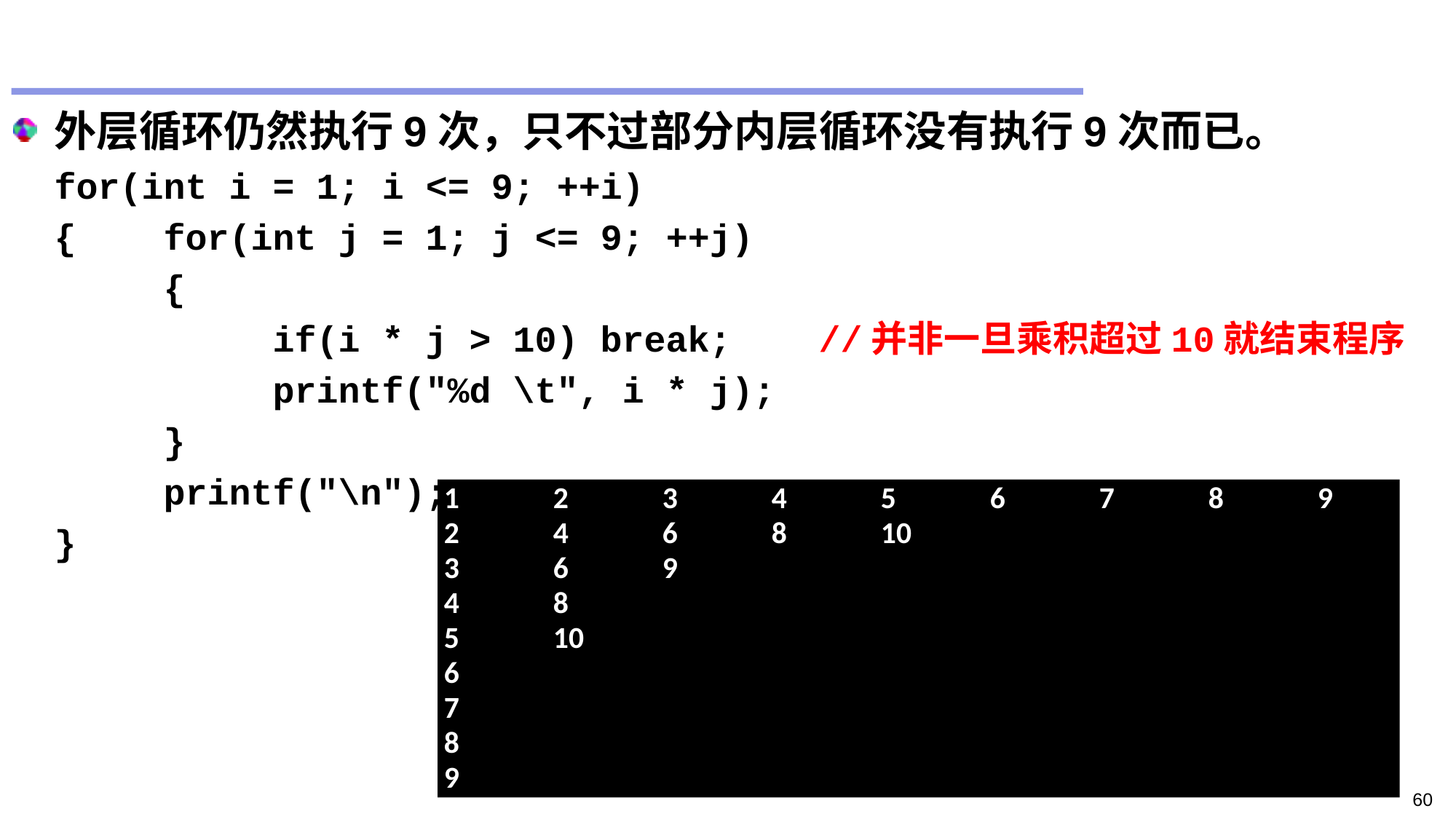

#
外层循环仍然执行9次，只不过部分内层循环没有执行9次而已。
	for(int i = 1; i <= 9; ++i)
	{	for(int j = 1; j <= 9; ++j)
		{
			if(i * j > 10)	break;	//并非一旦乘积超过10就结束程序
			printf("%d \t", i * j);
		}
		printf("\n");
	}

1	2	3	4	5	6	7	8	9
2	4	6	8	10
3	6	9
4	8
5	10
6
7
8
9
60